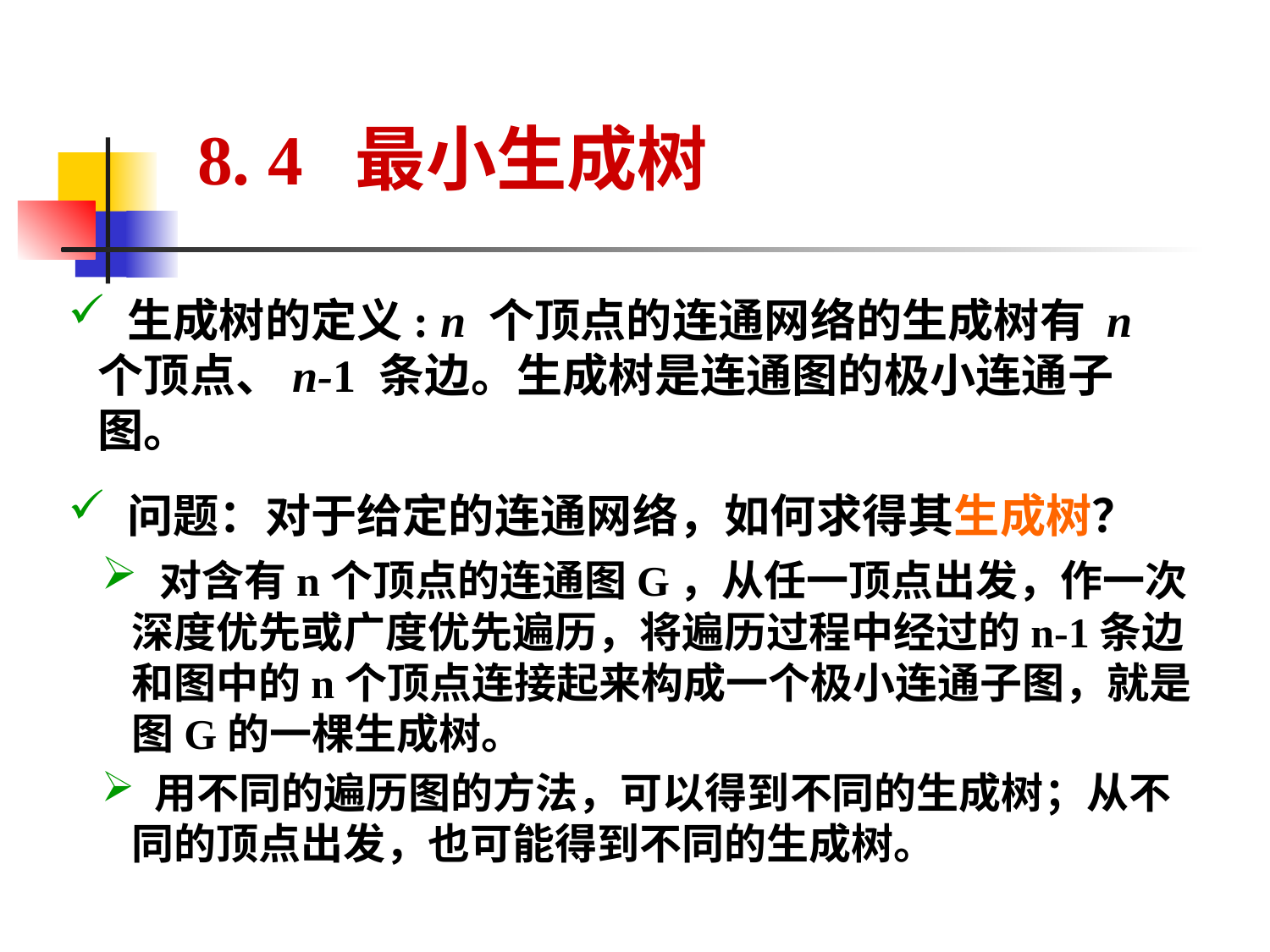

8. 4  最小生成树

 生成树的定义: n 个顶点的连通网络的生成树有 n 个顶点、n-1 条边。生成树是连通图的极小连通子图。
 问题：对于给定的连通网络，如何求得其生成树？
 对含有n个顶点的连通图G，从任一顶点出发，作一次深度优先或广度优先遍历，将遍历过程中经过的n-1条边和图中的n个顶点连接起来构成一个极小连通子图，就是图G的一棵生成树。
 用不同的遍历图的方法，可以得到不同的生成树；从不同的顶点出发，也可能得到不同的生成树。